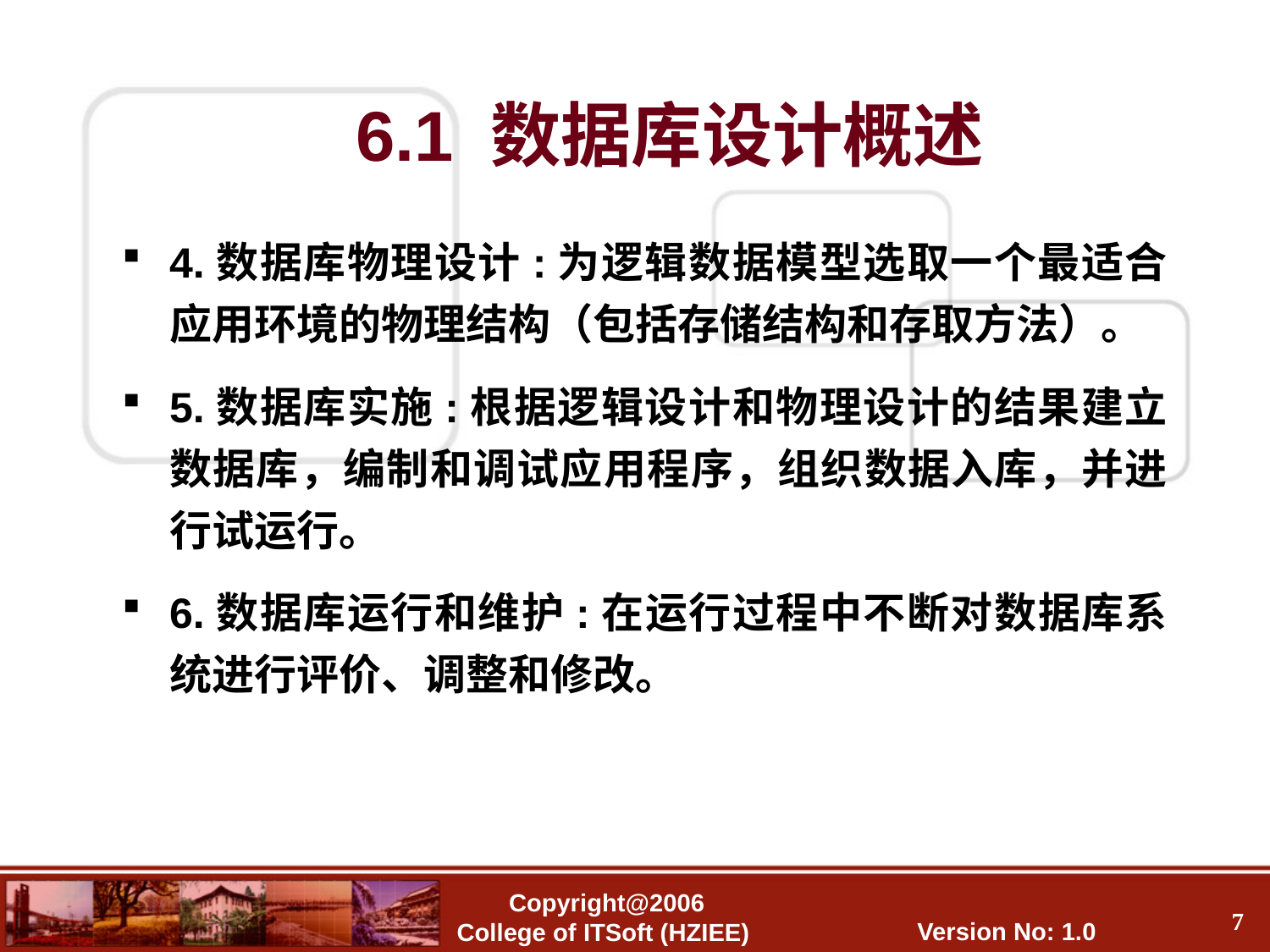

6.1 数据库设计概述
4.数据库物理设计:为逻辑数据模型选取一个最适合应用环境的物理结构（包括存储结构和存取方法）。
5.数据库实施:根据逻辑设计和物理设计的结果建立数据库，编制和调试应用程序，组织数据入库，并进行试运行。
6.数据库运行和维护:在运行过程中不断对数据库系统进行评价、调整和修改。